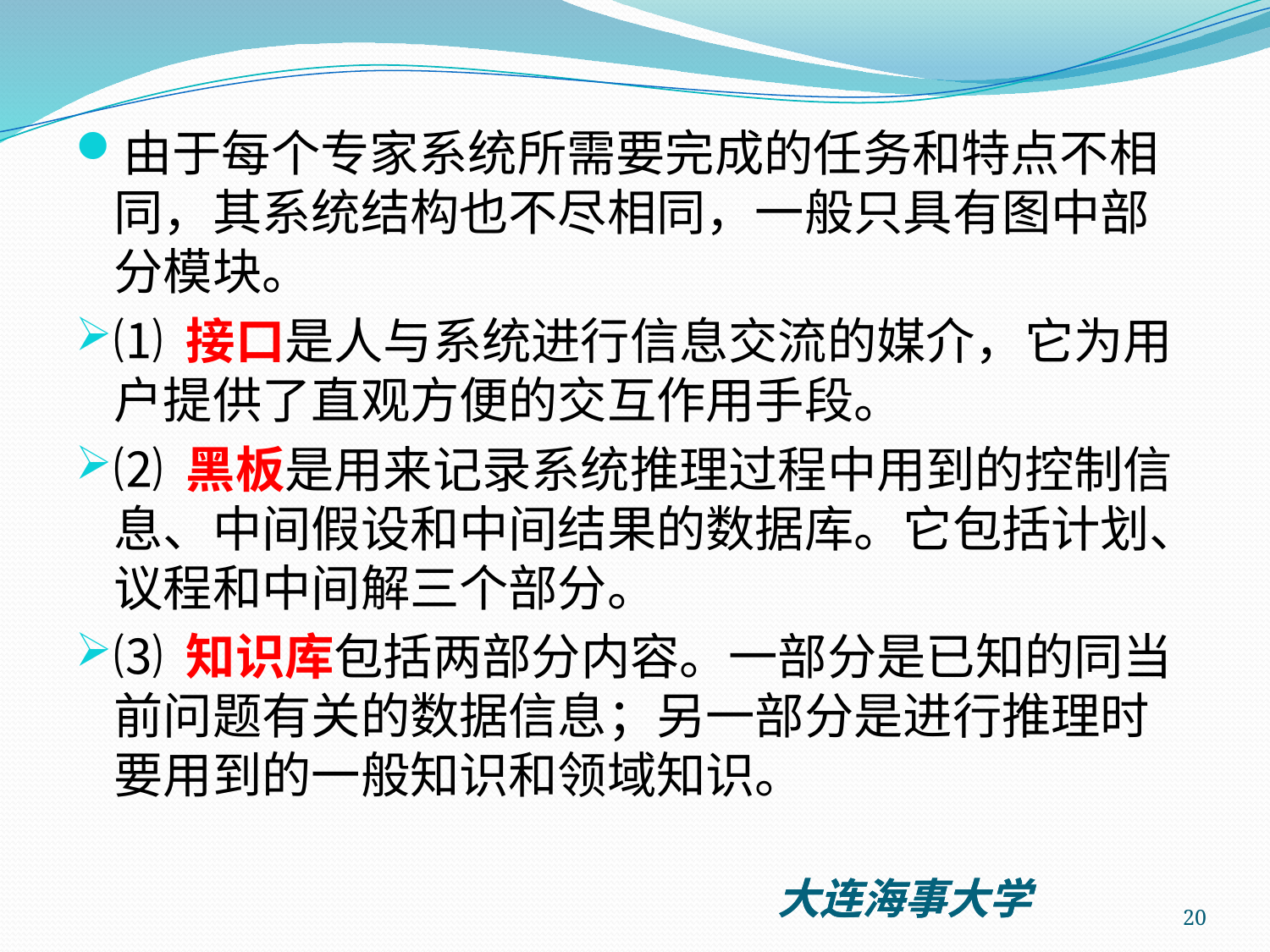

由于每个专家系统所需要完成的任务和特点不相同，其系统结构也不尽相同，一般只具有图中部分模块。
⑴ 接口是人与系统进行信息交流的媒介，它为用户提供了直观方便的交互作用手段。
⑵ 黑板是用来记录系统推理过程中用到的控制信息、中间假设和中间结果的数据库。它包括计划、议程和中间解三个部分。
⑶ 知识库包括两部分内容。一部分是已知的同当前问题有关的数据信息；另一部分是进行推理时要用到的一般知识和领域知识。

20